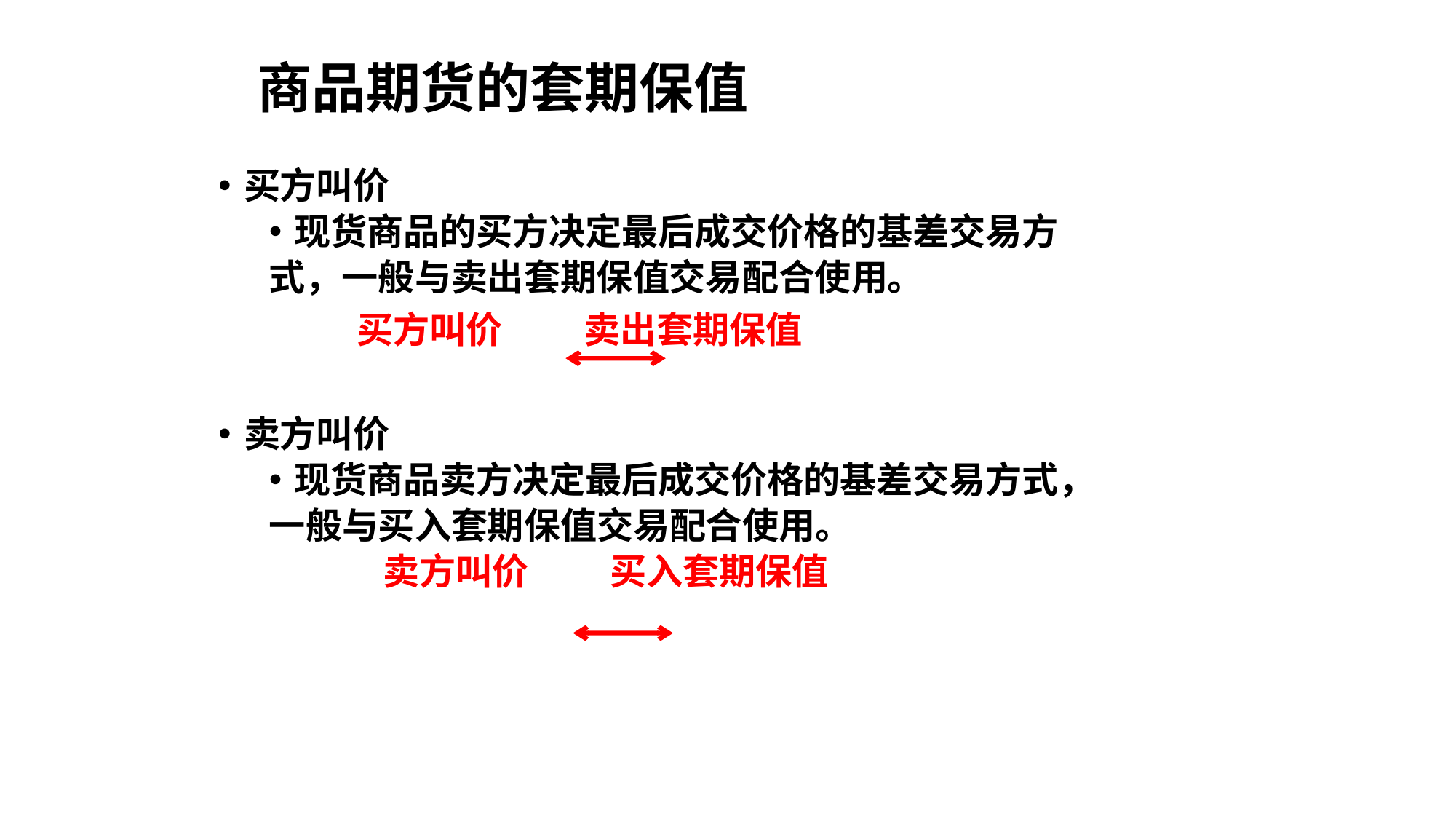

商品期货的套期保值
买方叫价
现货商品的买方决定最后成交价格的基差交易方
式，一般与卖出套期保值交易配合使用。
                买方叫价          卖出套期保值

卖方叫价
现货商品卖方决定最后成交价格的基差交易方式，
一般与买入套期保值交易配合使用。
             卖方叫价          买入套期保值